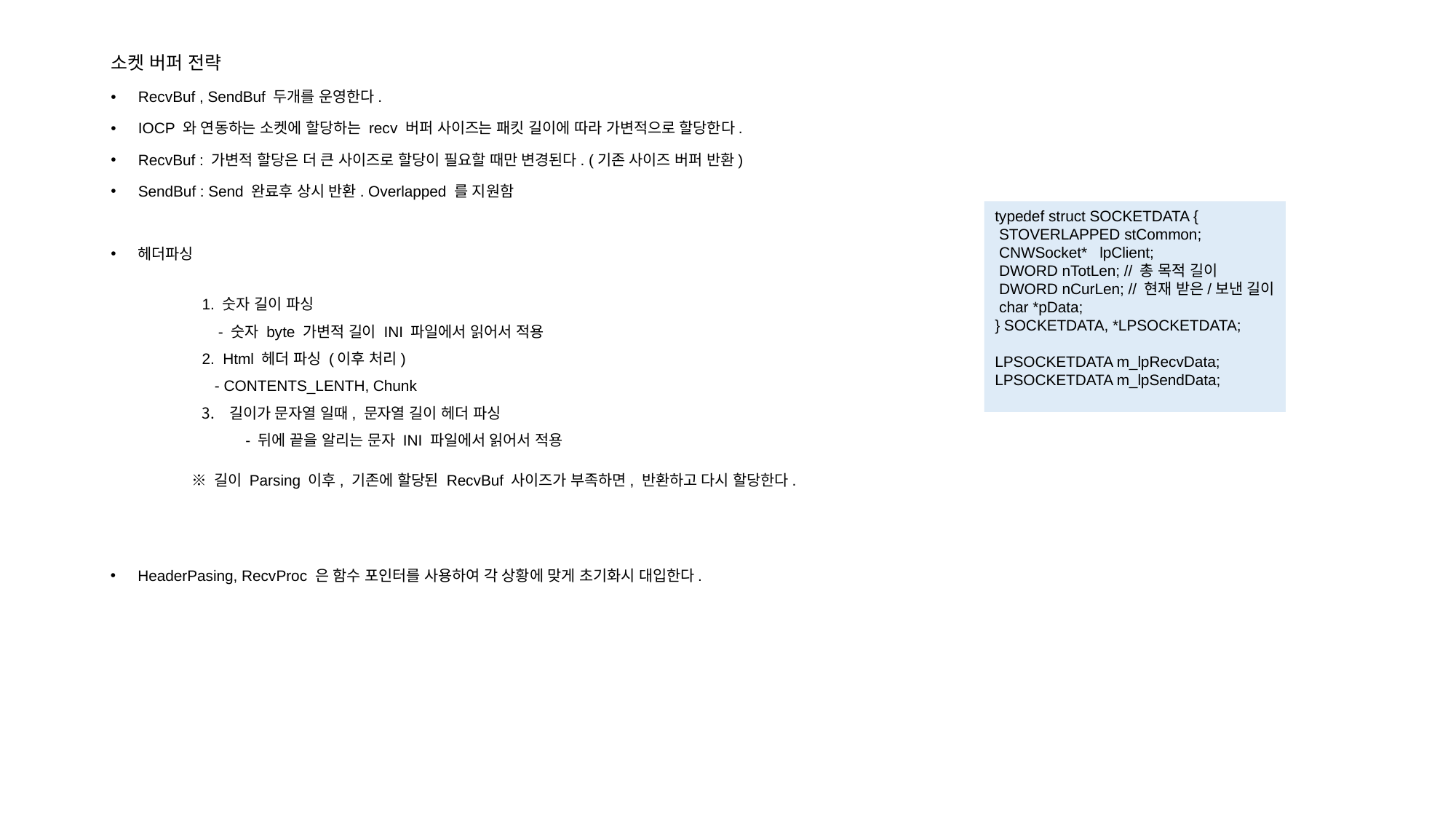

# 소켓 버퍼 전략
RecvBuf , SendBuf 두개를 운영한다.
IOCP 와 연동하는 소켓에 할당하는 recv 버퍼 사이즈는 패킷 길이에 따라 가변적으로 할당한다.
RecvBuf : 가변적 할당은 더 큰 사이즈로 할당이 필요할 때만 변경된다. (기존 사이즈 버퍼 반환)
SendBuf : Send 완료후 상시 반환. Overlapped 를 지원함

헤더파싱
typedef struct SOCKETDATA {
 STOVERLAPPED stCommon;
 CNWSocket*   lpClient;
 DWORD nTotLen; // 총 목적 길이
 DWORD nCurLen; // 현재 받은/보낸 길이
 char *pData;
} SOCKETDATA, *LPSOCKETDATA;

LPSOCKETDATA m_lpRecvData;
LPSOCKETDATA m_lpSendData;

1. 숫자 길이 파싱
   - 숫자 byte 가변적 길이 INI 파일에서 읽어서 적용
2.  Html 헤더 파싱 (이후 처리)
   - CONTENTS_LENTH, Chunk
길이가 문자열 일때, 문자열 길이 헤더 파싱
   - 뒤에 끝을 알리는 문자 INI 파일에서 읽어서 적용
※ 길이 Parsing 이후, 기존에 할당된 RecvBuf 사이즈가 부족하면, 반환하고 다시 할당한다.
HeaderPasing, RecvProc 은 함수 포인터를 사용하여 각 상황에 맞게 초기화시 대입한다.